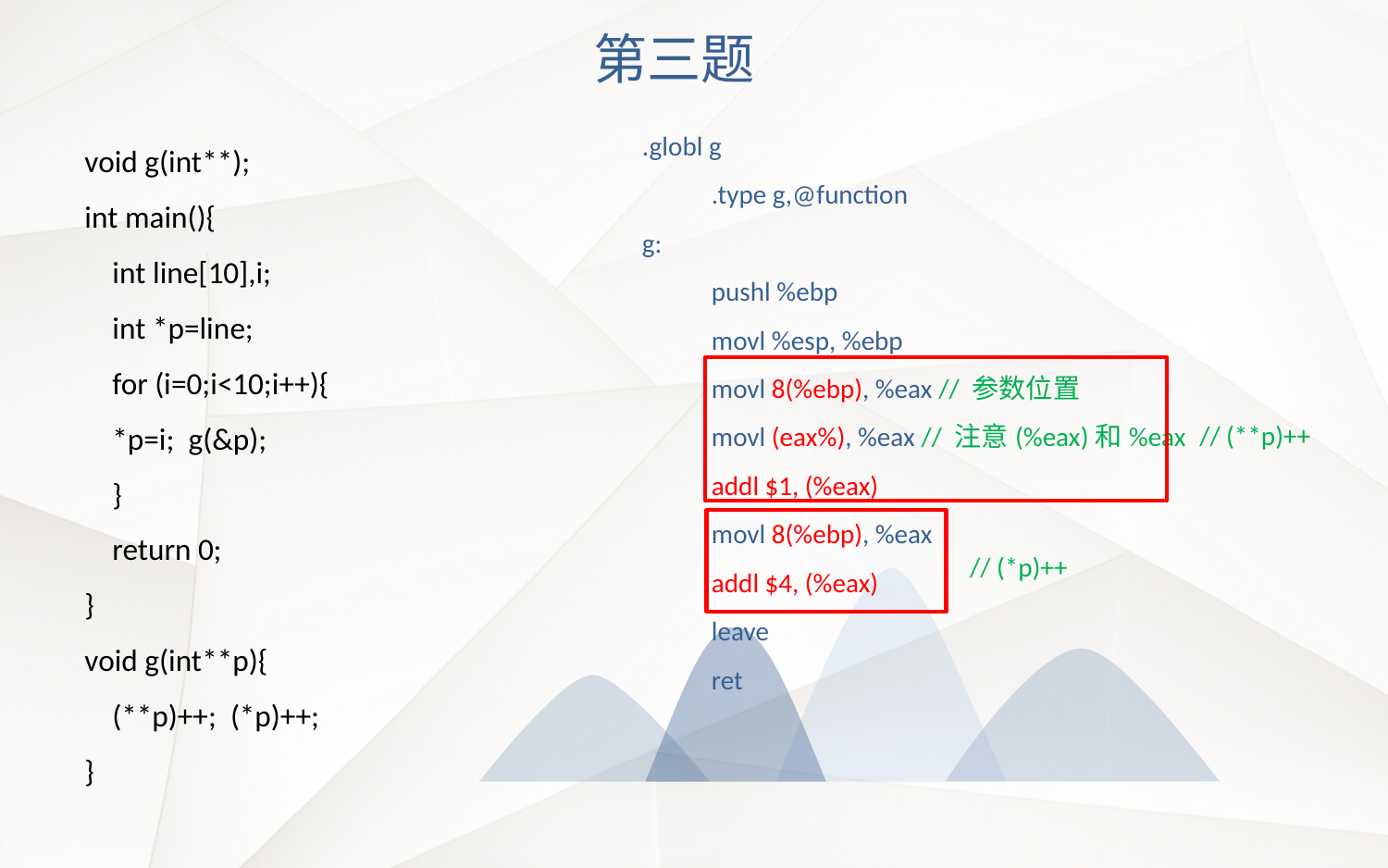

第三题
.globl g
.type g,@function
g:
pushl %ebp
movl %esp, %ebp
movl 8(%ebp), %eax // 参数位置
movl (eax%), %eax // 注意(%eax)和%eax
addl $1, (%eax)
movl 8(%ebp), %eax
addl $4, (%eax)
leave
ret
void g(int**);
int main(){
    int line[10],i;
    int *p=line;
    for (i=0;i<10;i++){
    *p=i;  g(&p);
    }
    return 0;
}
void g(int**p){
    (**p)++;  (*p)++;
}

// (**p)++

// (*p)++